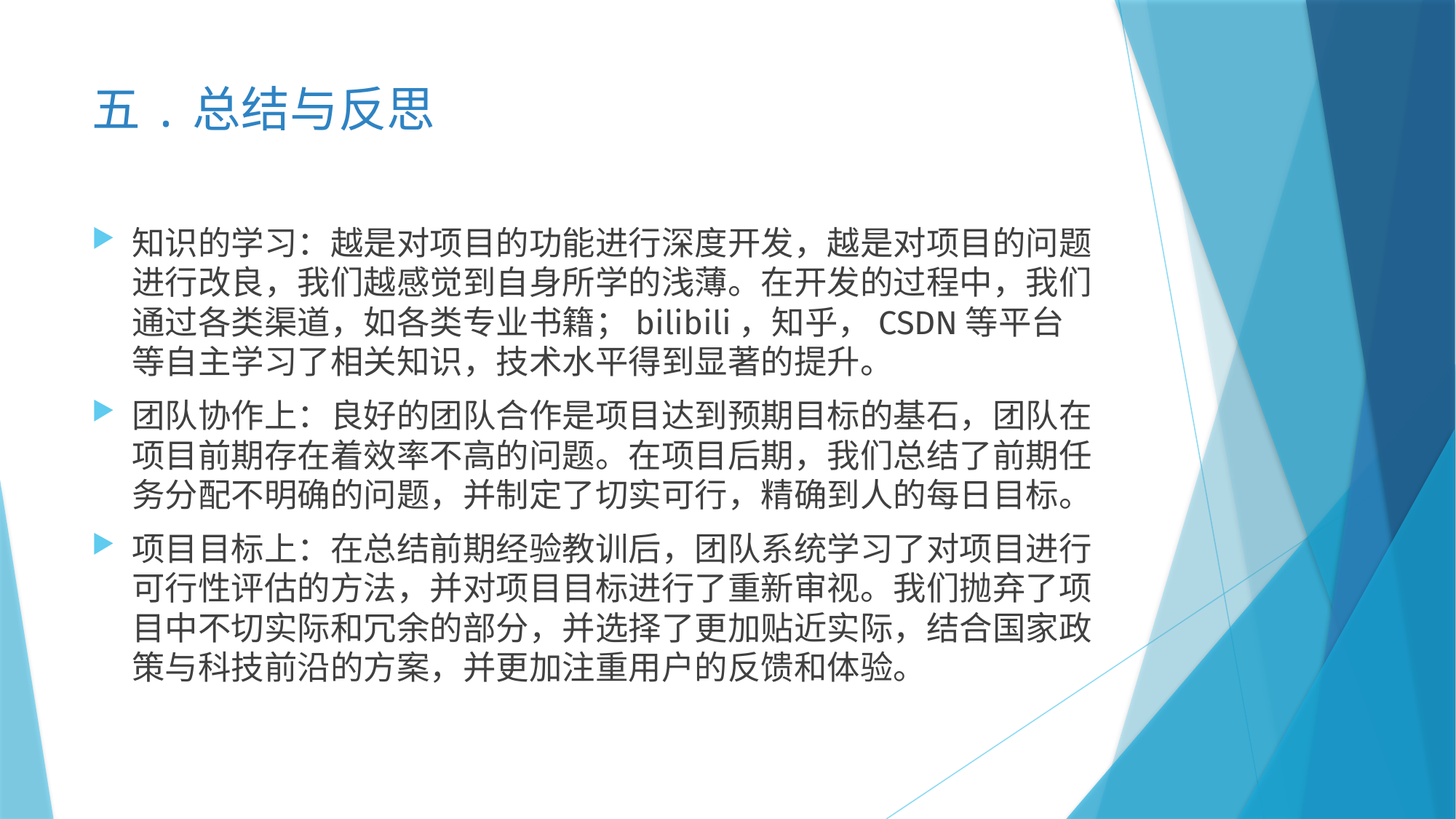

# 五.总结与反思
知识的学习：越是对项目的功能进行深度开发，越是对项目的问题进行改良，我们越感觉到自身所学的浅薄。在开发的过程中，我们通过各类渠道，如各类专业书籍；bilibili，知乎，CSDN等平台等自主学习了相关知识，技术水平得到显著的提升。
团队协作上：良好的团队合作是项目达到预期目标的基石，团队在项目前期存在着效率不高的问题。在项目后期，我们总结了前期任务分配不明确的问题，并制定了切实可行，精确到人的每日目标。
项目目标上：在总结前期经验教训后，团队系统学习了对项目进行可行性评估的方法，并对项目目标进行了重新审视。我们抛弃了项目中不切实际和冗余的部分，并选择了更加贴近实际，结合国家政策与科技前沿的方案，并更加注重用户的反馈和体验。